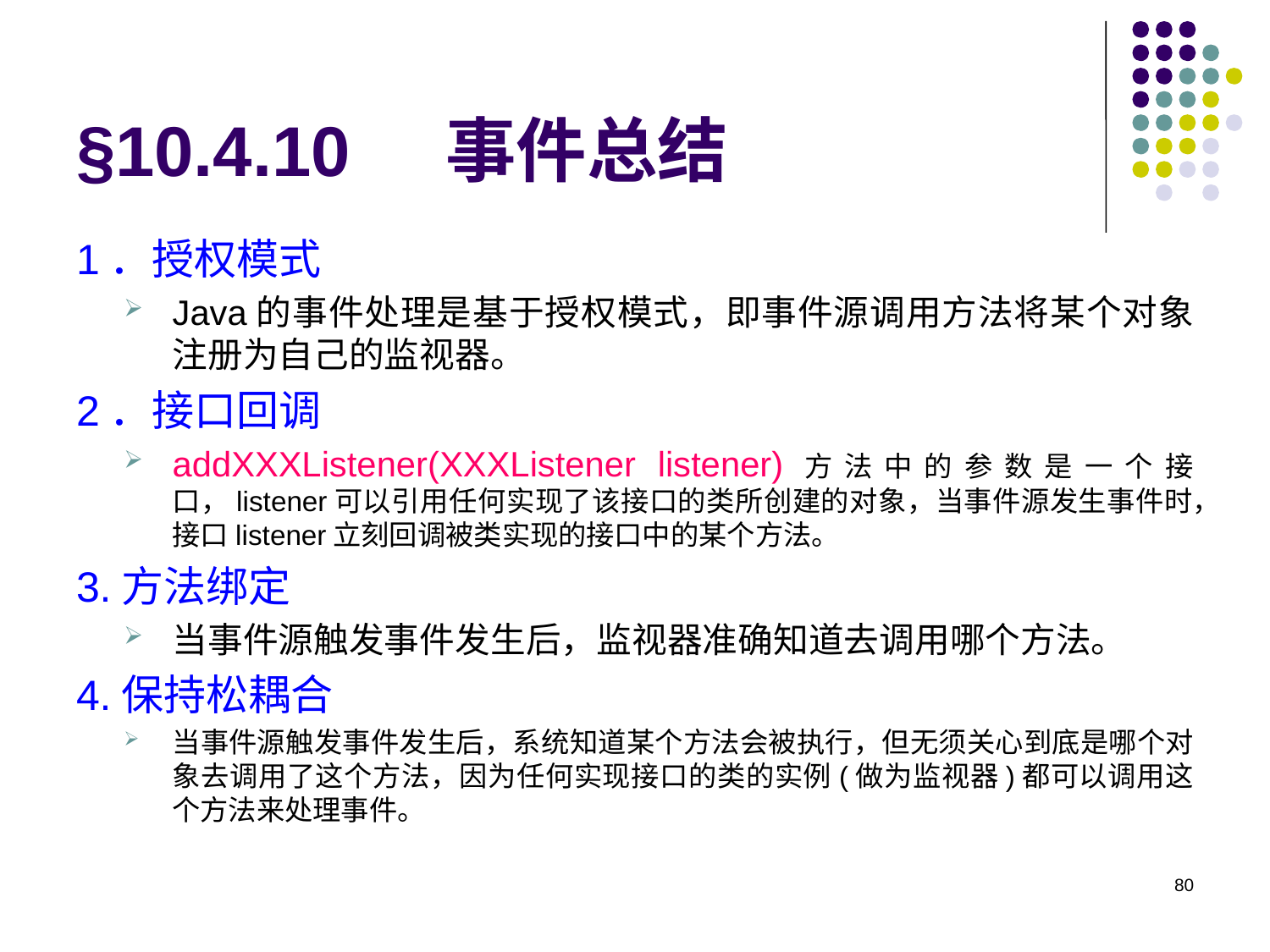

# §10.4.10    事件总结
1．授权模式
Java的事件处理是基于授权模式，即事件源调用方法将某个对象注册为自己的监视器。
2．接口回调
addXXXListener(XXXListener listener)方法中的参数是一个接口，listener可以引用任何实现了该接口的类所创建的对象，当事件源发生事件时，接口listener立刻回调被类实现的接口中的某个方法。
3.方法绑定
当事件源触发事件发生后，监视器准确知道去调用哪个方法。
4.保持松耦合
当事件源触发事件发生后，系统知道某个方法会被执行，但无须关心到底是哪个对象去调用了这个方法，因为任何实现接口的类的实例(做为监视器)都可以调用这个方法来处理事件。

80